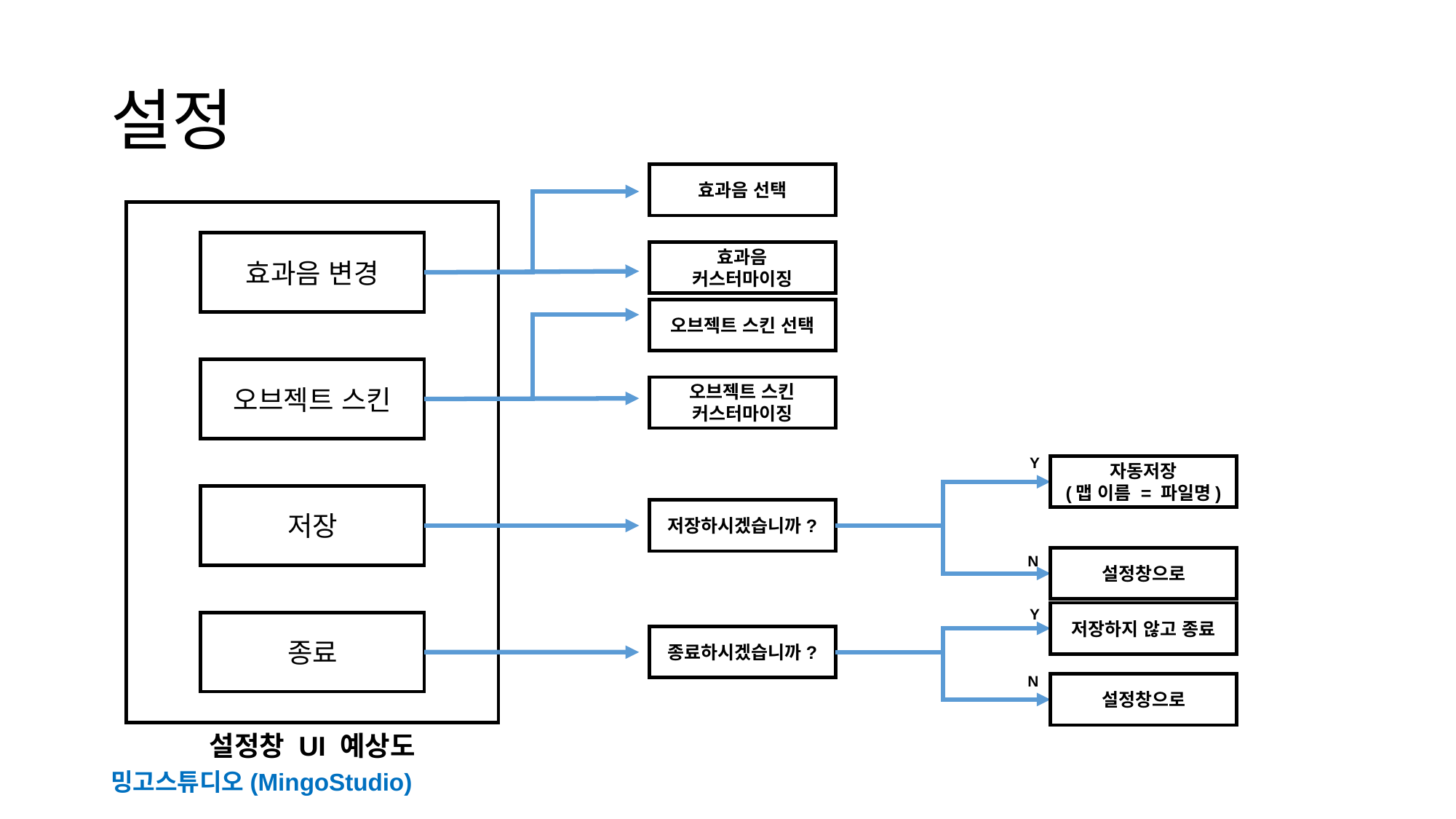

# 설정
효과음 선택

효과음 변경
효과음
커스터마이징
오브젝트 스킨 선택
오브젝트 스킨
오브젝트 스킨
커스터마이징
Y
자동저장
(맵 이름 = 파일명)
저장
저장하시겠습니까?
N
설정창으로
Y
저장하지 않고 종료
종료
종료하시겠습니까?
N
설정창으로
설정창 UI 예상도
밍고스튜디오(MingoStudio)